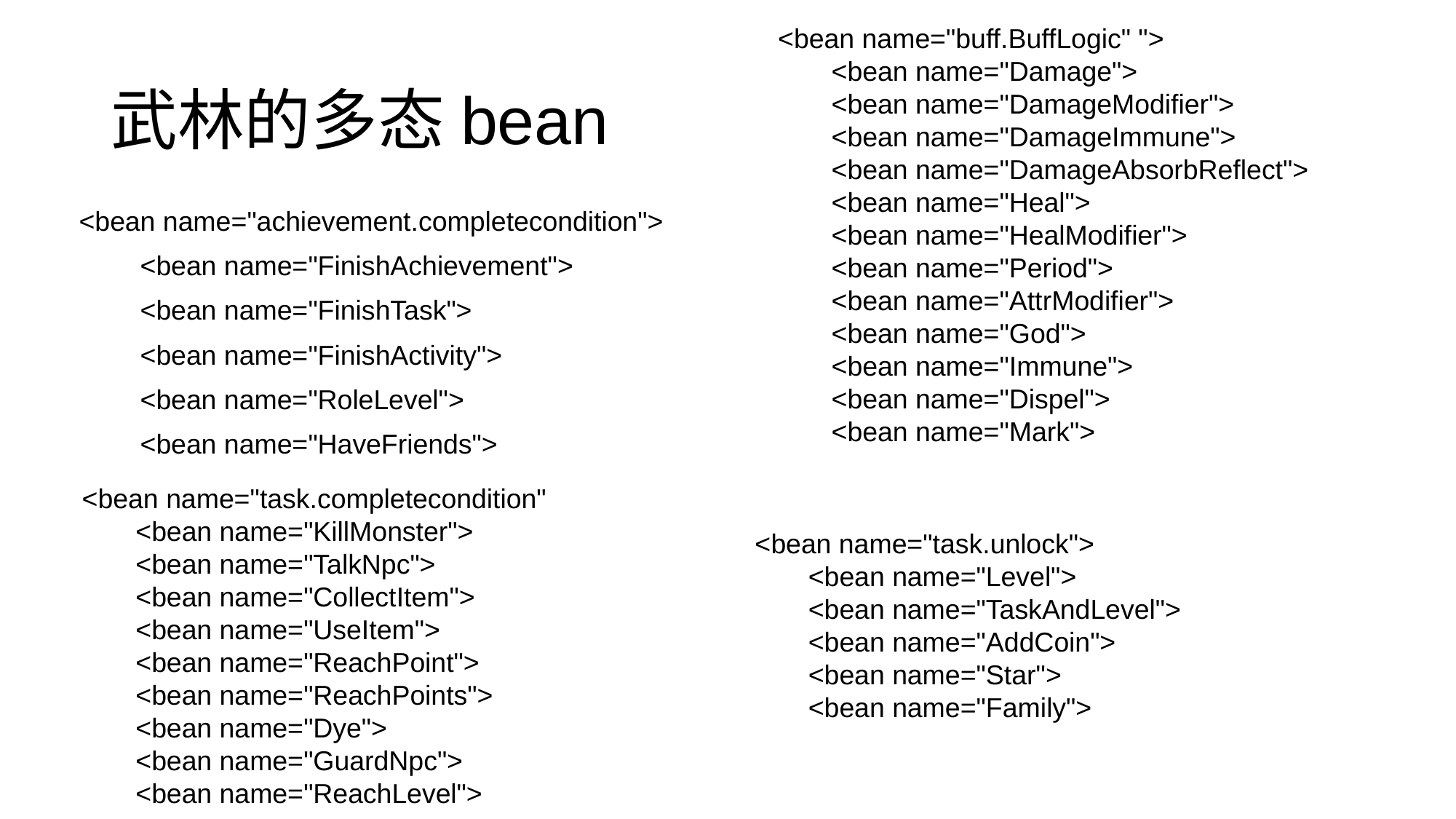

<bean name="buff.BuffLogic" ">
        <bean name="Damage">
        <bean name="DamageModifier">
        <bean name="DamageImmune">
        <bean name="DamageAbsorbReflect">
        <bean name="Heal">
        <bean name="HealModifier">
        <bean name="Period">
        <bean name="AttrModifier">
        <bean name="God">
        <bean name="Immune">
        <bean name="Dispel">
        <bean name="Mark">
# 武林的多态bean
<bean name="achievement.completecondition">
        <bean name="FinishAchievement">
        <bean name="FinishTask">
        <bean name="FinishActivity">
        <bean name="RoleLevel">
        <bean name="HaveFriends">
 <bean name="task.completecondition"
        <bean name="KillMonster">
        <bean name="TalkNpc">
        <bean name="CollectItem">
        <bean name="UseItem">
        <bean name="ReachPoint">
        <bean name="ReachPoints">
        <bean name="Dye">
        <bean name="GuardNpc">
        <bean name="ReachLevel">
 <bean name="task.unlock">
        <bean name="Level">
        <bean name="TaskAndLevel">
        <bean name="AddCoin">
        <bean name="Star">
        <bean name="Family">